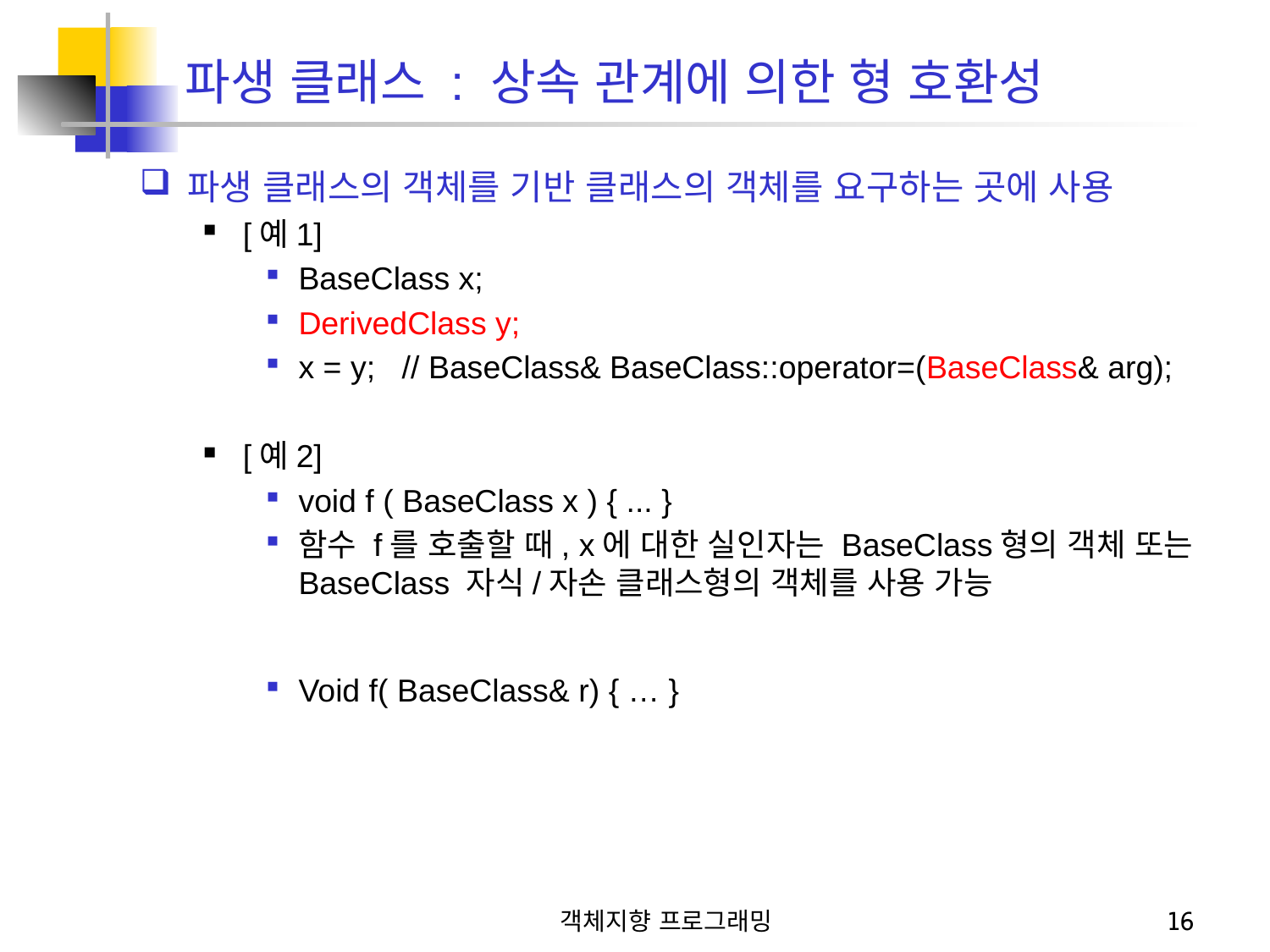

파생 클래스 : 상속 관계에 의한 형 호환성
파생 클래스의 객체를 기반 클래스의 객체를 요구하는 곳에 사용
[예1]
BaseClass x;
DerivedClass y;
x = y;   // BaseClass& BaseClass::operator=(BaseClass& arg);

[예2]
void f ( BaseClass x ) { ... }
함수 f를 호출할 때, x에 대한 실인자는 BaseClass형의 객체 또는 BaseClass 자식/자손 클래스형의 객체를 사용 가능

Void f( BaseClass& r) { … }
객체지향 프로그래밍
16